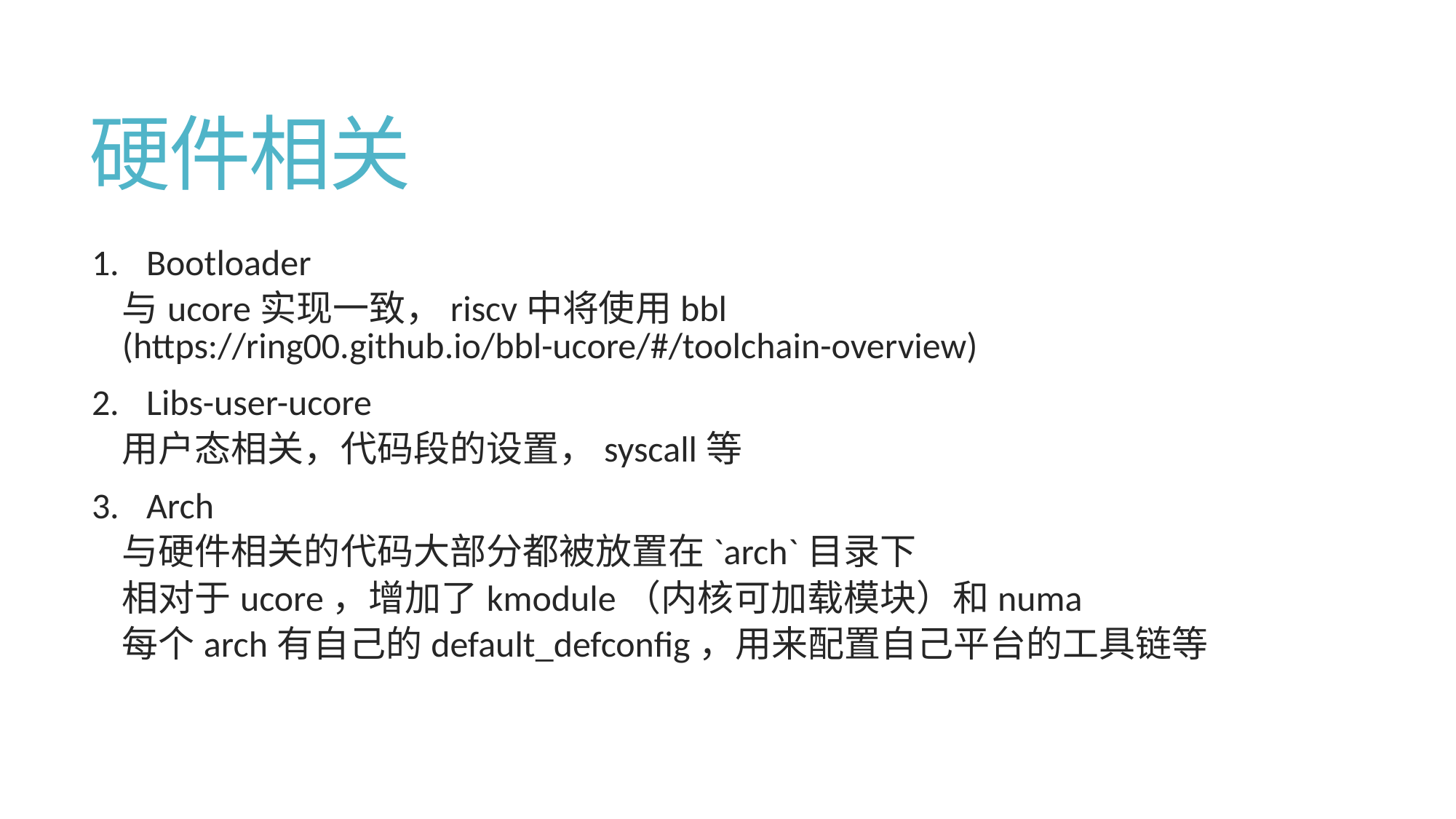

# 硬件相关
Bootloader
与ucore实现一致，riscv中将使用bbl (https://ring00.github.io/bbl-ucore/#/toolchain-overview)
Libs-user-ucore
用户态相关，代码段的设置，syscall等
Arch
与硬件相关的代码大部分都被放置在`arch`目录下
相对于ucore，增加了kmodule（内核可加载模块）和numa
每个arch有自己的default_defconfig，用来配置自己平台的工具链等